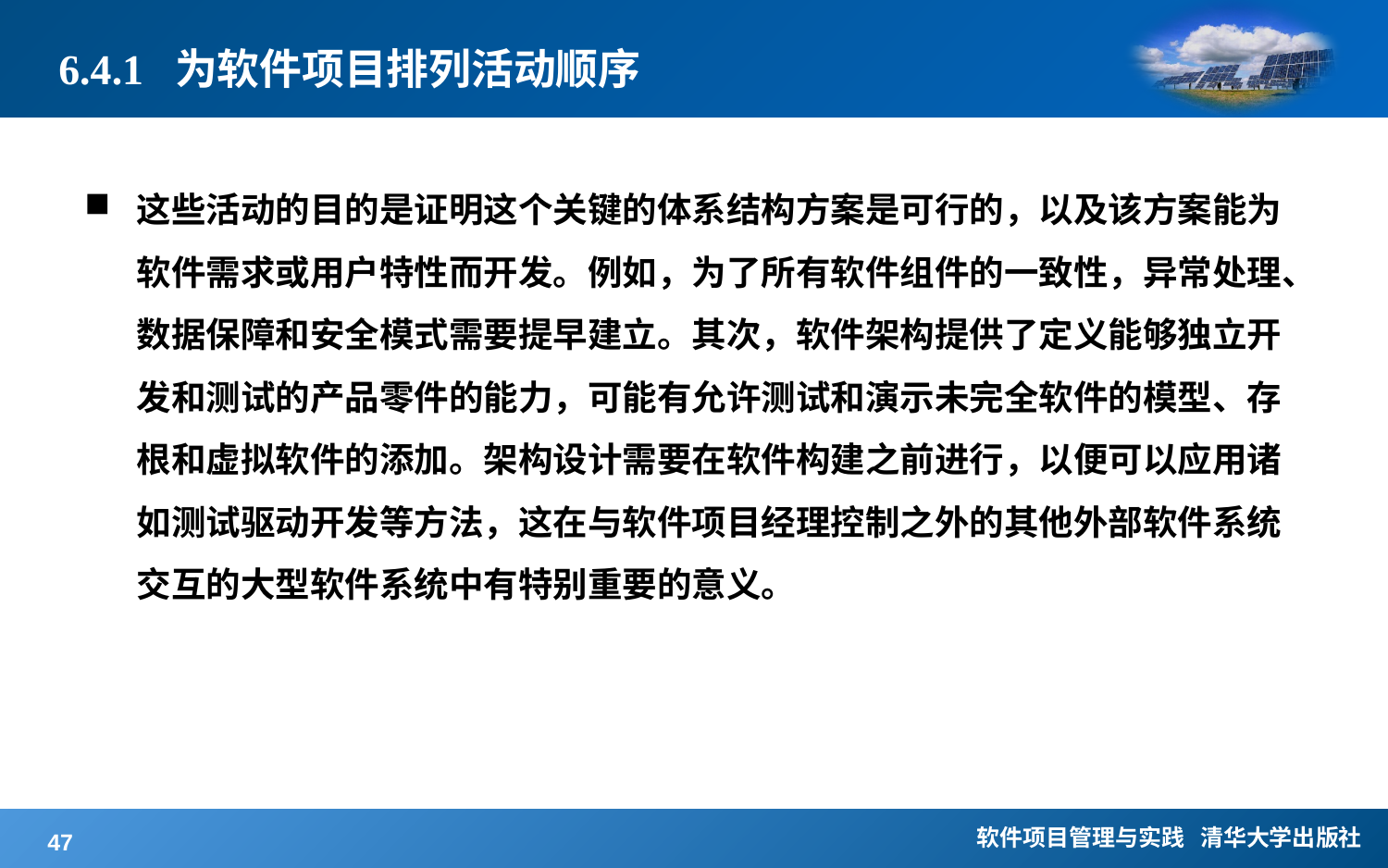

# 6.4.1  为软件项目排列活动顺序
这些活动的目的是证明这个关键的体系结构方案是可行的，以及该方案能为软件需求或用户特性而开发。例如，为了所有软件组件的一致性，异常处理、数据保障和安全模式需要提早建立。其次，软件架构提供了定义能够独立开发和测试的产品零件的能力，可能有允许测试和演示未完全软件的模型、存根和虚拟软件的添加。架构设计需要在软件构建之前进行，以便可以应用诸如测试驱动开发等方法，这在与软件项目经理控制之外的其他外部软件系统交互的大型软件系统中有特别重要的意义。